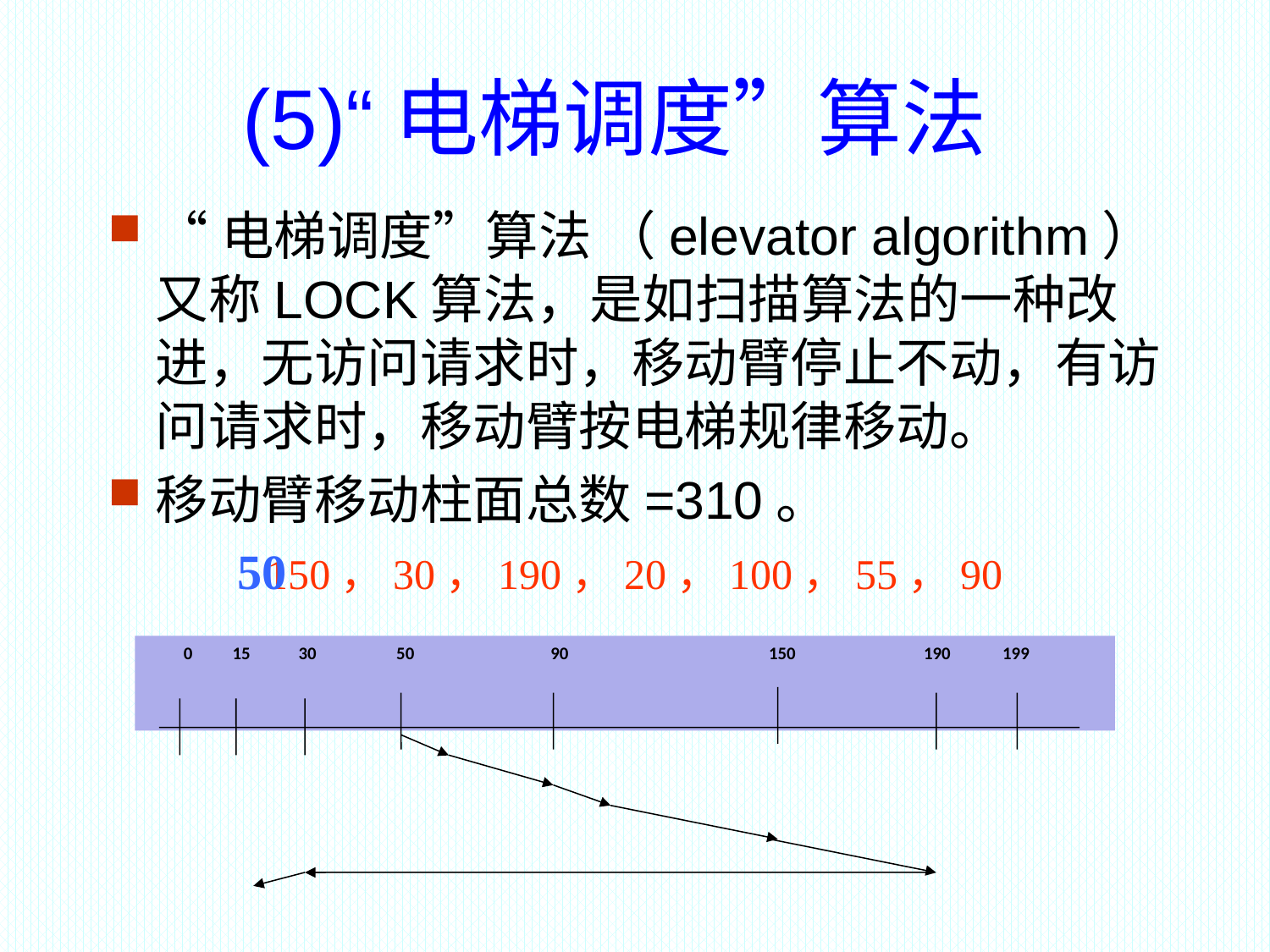

(5)“电梯调度”算法
“电梯调度”算法 （elevator algorithm）又称LOCK算法，是如扫描算法的一种改进，无访问请求时，移动臂停止不动，有访问请求时，移动臂按电梯规律移动。
移动臂移动柱面总数=310。
50
150，30，190，20，100，55，90
         0          15            30                    50                                  90                                                  150                                190             199